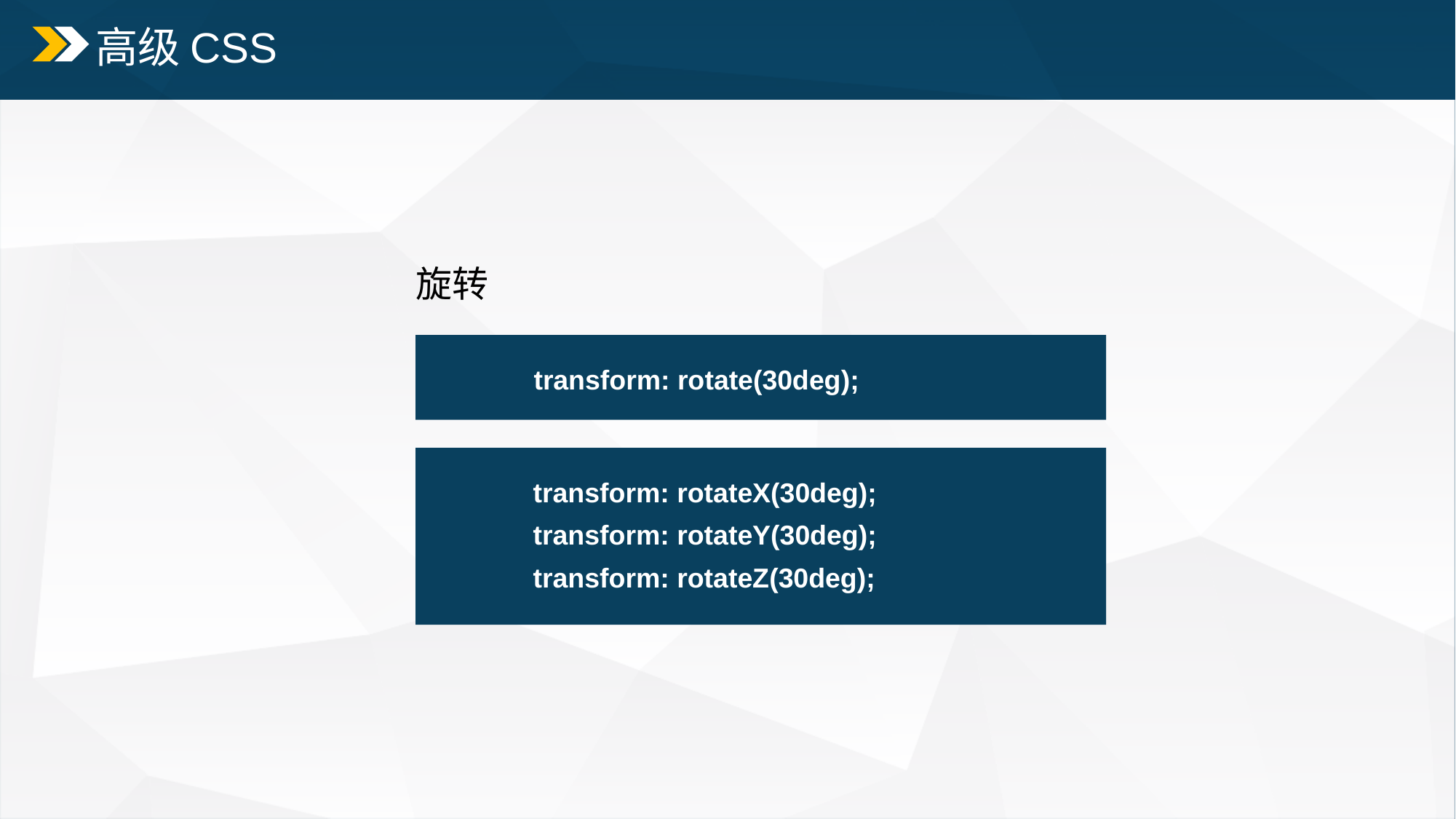

高级CSS

旋转

transform: rotate(30deg);

transform: rotateX(30deg);
transform: rotateY(30deg);
transform: rotateZ(30deg);